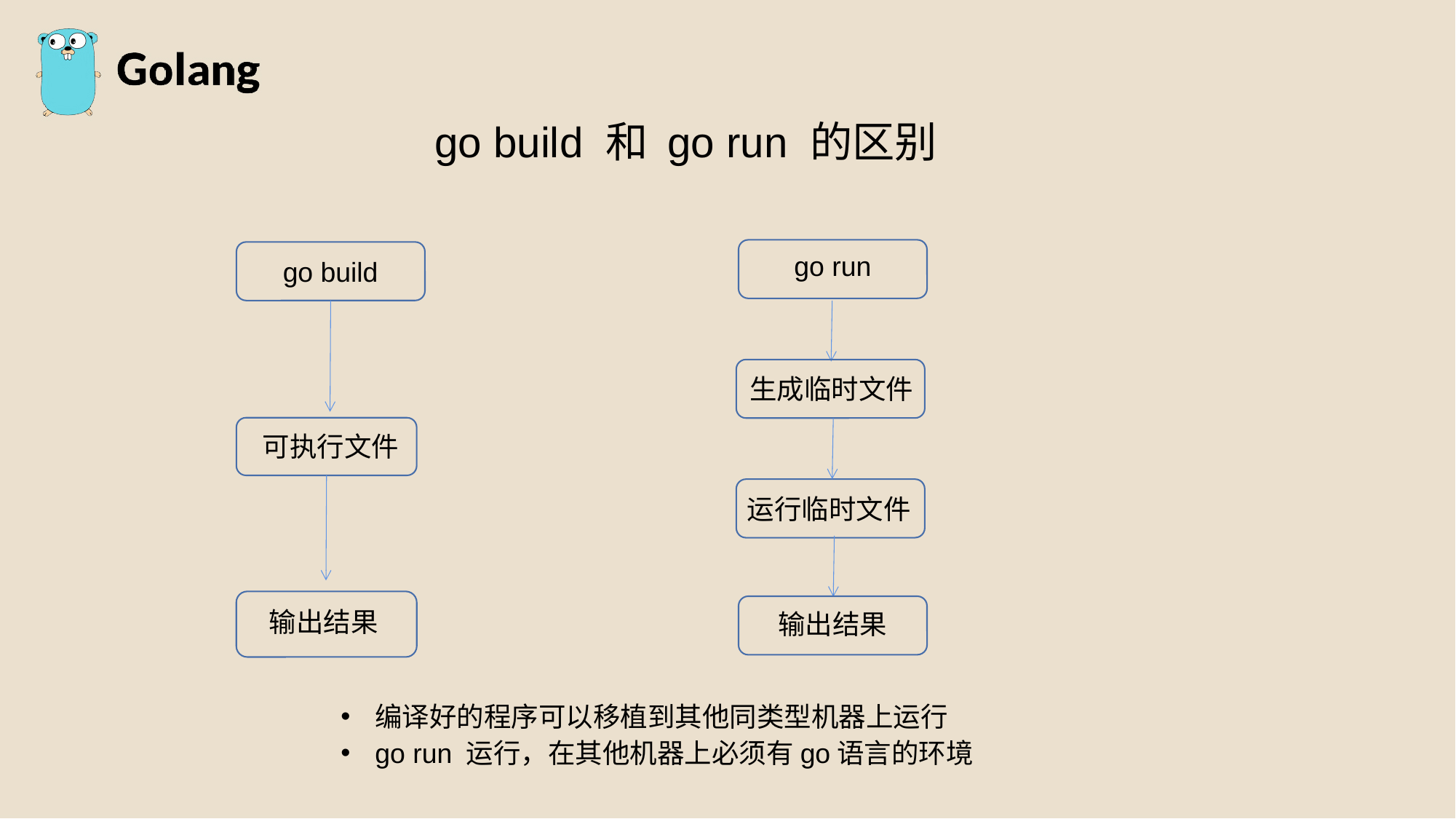

go build 和 go run 的区别

go run
go build

生成临时文件

可执行文件

运行临时文件

输出结果
输出结果
编译好的程序可以移植到其他同类型机器上运行
go run 运行，在其他机器上必须有go语言的环境